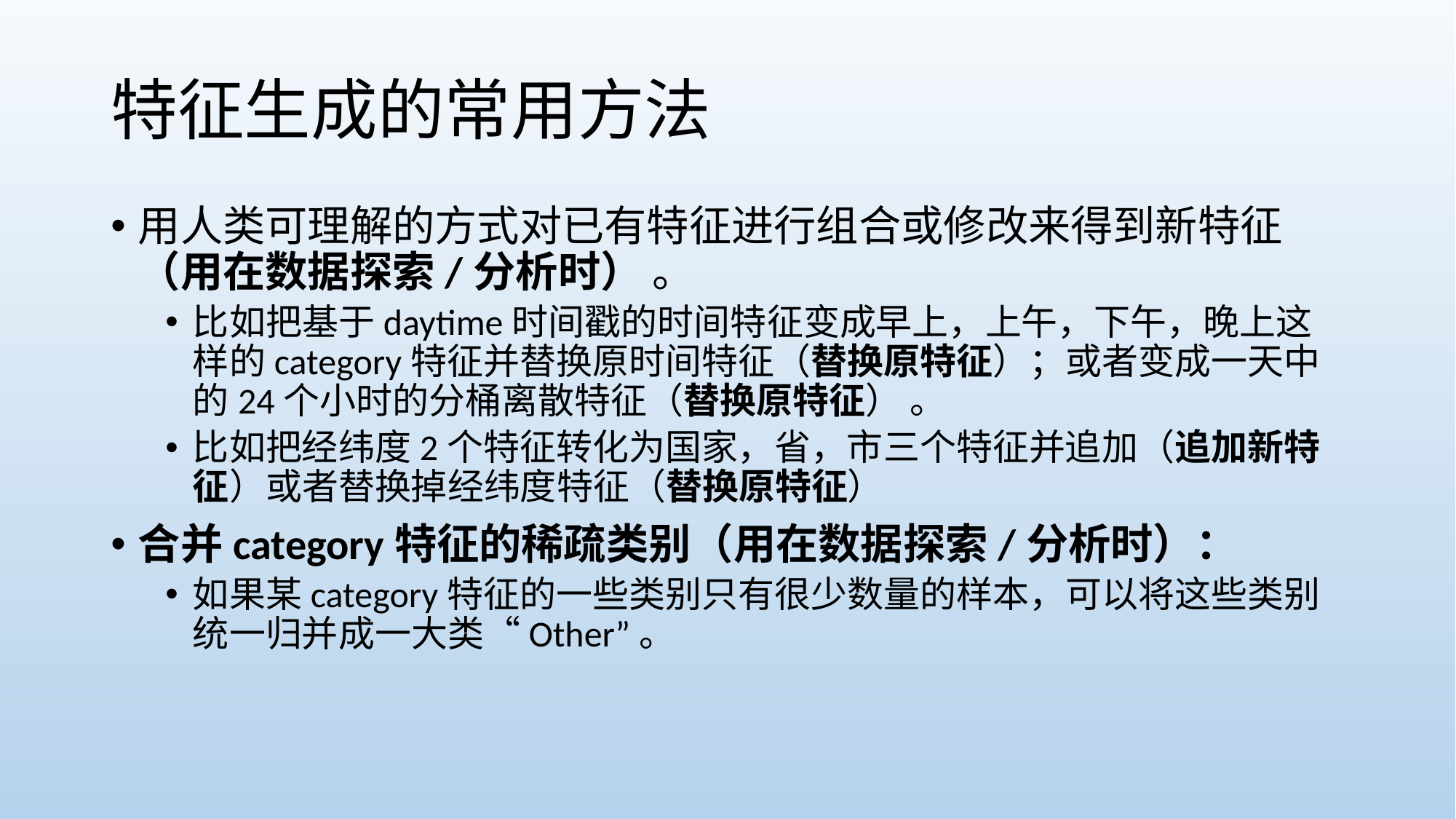

# 特征生成的常用方法
用人类可理解的方式对已有特征进行组合或修改来得到新特征（用在数据探索/分析时） 。
比如把基于daytime时间戳的时间特征变成早上，上午，下午，晚上这样的category特征并替换原时间特征（替换原特征）；或者变成一天中的24个小时的分桶离散特征（替换原特征） 。
比如把经纬度2个特征转化为国家，省，市三个特征并追加（追加新特征）或者替换掉经纬度特征（替换原特征）
合并category特征的稀疏类别（用在数据探索/分析时）：
如果某category特征的一些类别只有很少数量的样本，可以将这些类别统一归并成一大类“Other”。